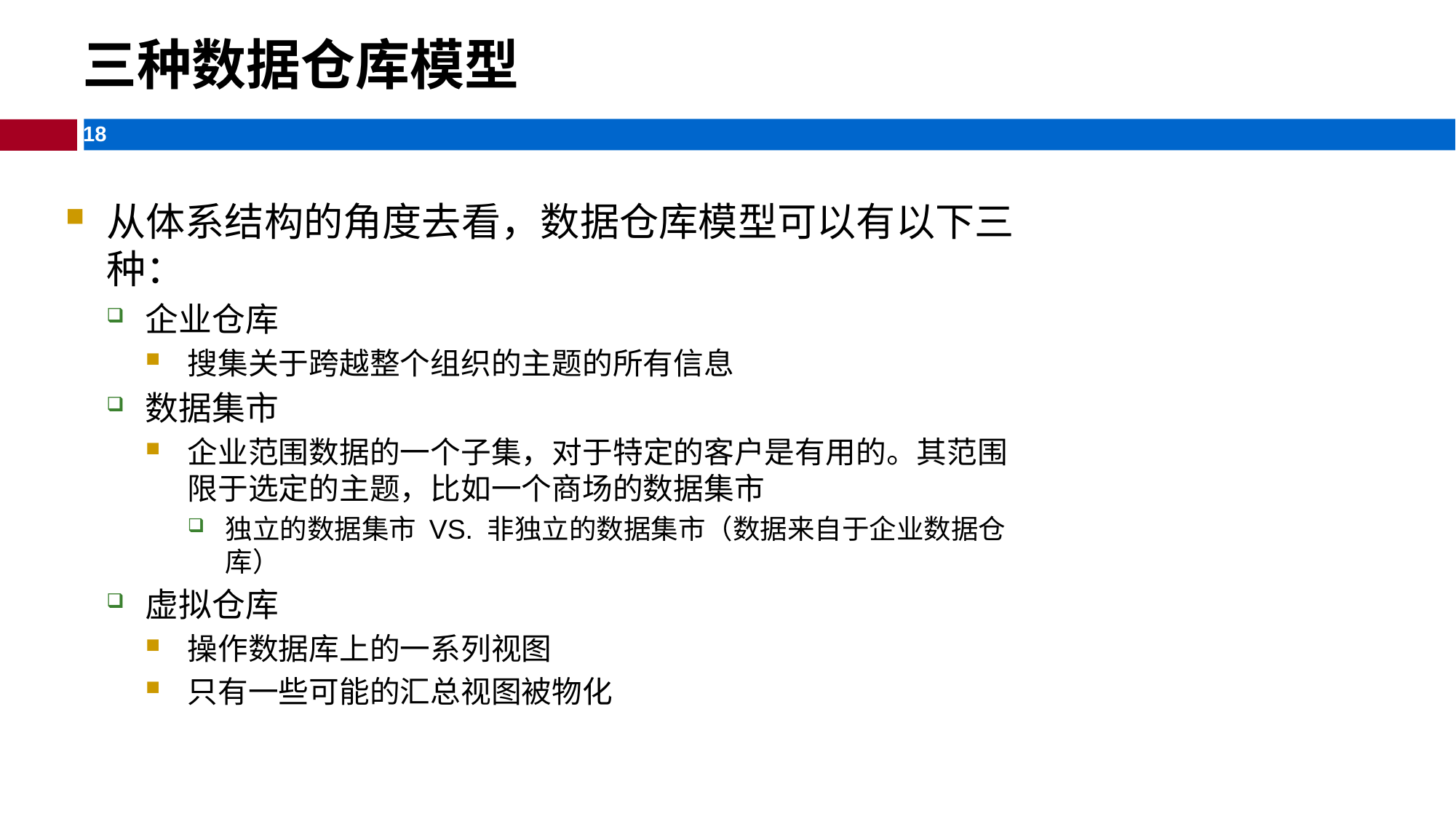

三种数据仓库模型
从体系结构的角度去看，数据仓库模型可以有以下三种：
企业仓库
搜集关于跨越整个组织的主题的所有信息
数据集市
企业范围数据的一个子集，对于特定的客户是有用的。其范围限于选定的主题，比如一个商场的数据集市
独立的数据集市 VS. 非独立的数据集市（数据来自于企业数据仓库）
虚拟仓库
操作数据库上的一系列视图
只有一些可能的汇总视图被物化